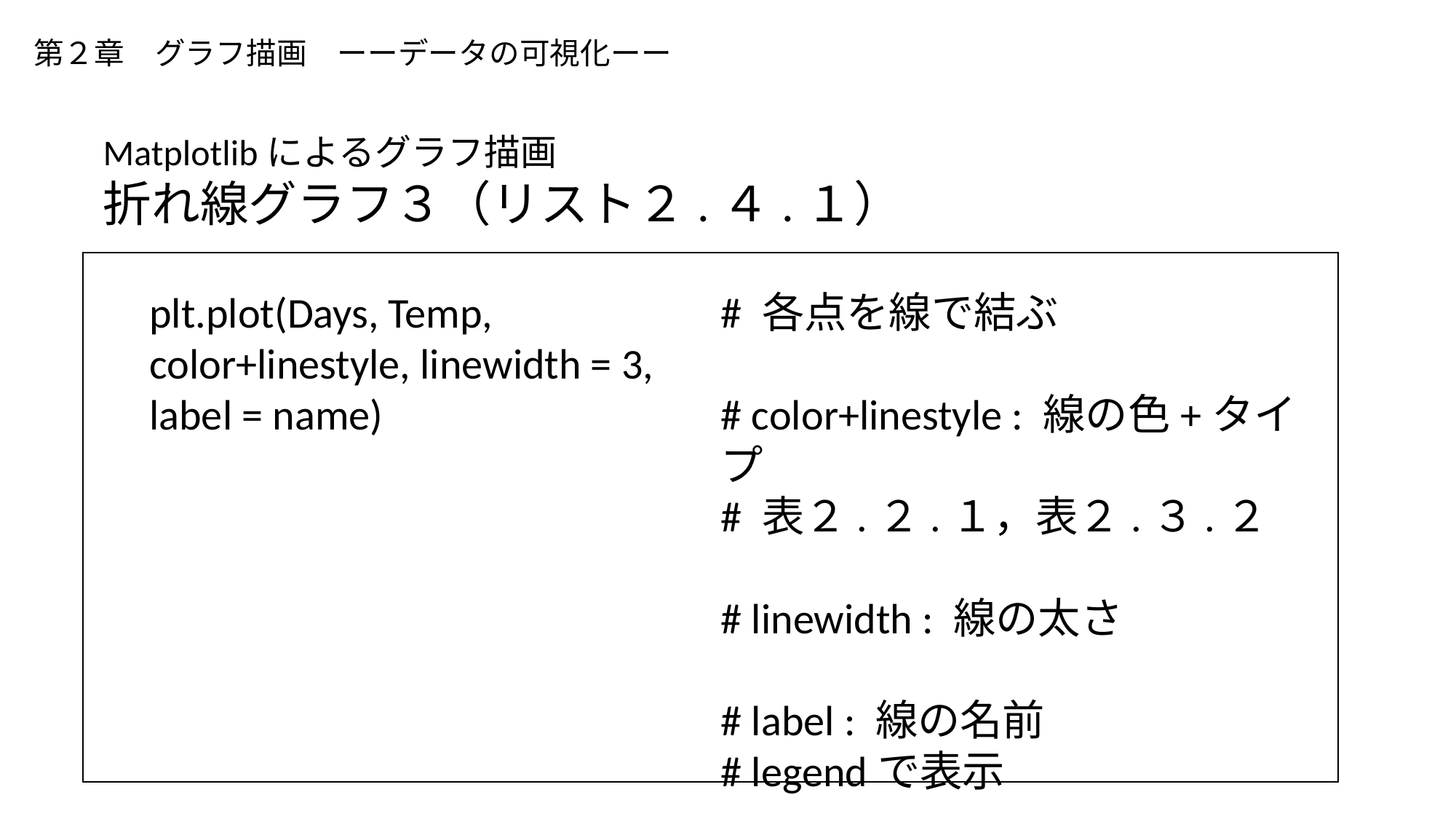

# 第２章　グラフ描画　ーーデータの可視化ーー
Matplotlibによるグラフ描画
折れ線グラフ３（リスト２.４.１）

plt.plot(Days, Temp,
color+linestyle, linewidth = 3,
label = name)
# 各点を線で結ぶ

# color+linestyle : 線の色+タイプ
# 表２.２.１，表２.３.２

# linewidth : 線の太さ

# label : 線の名前
# legendで表示